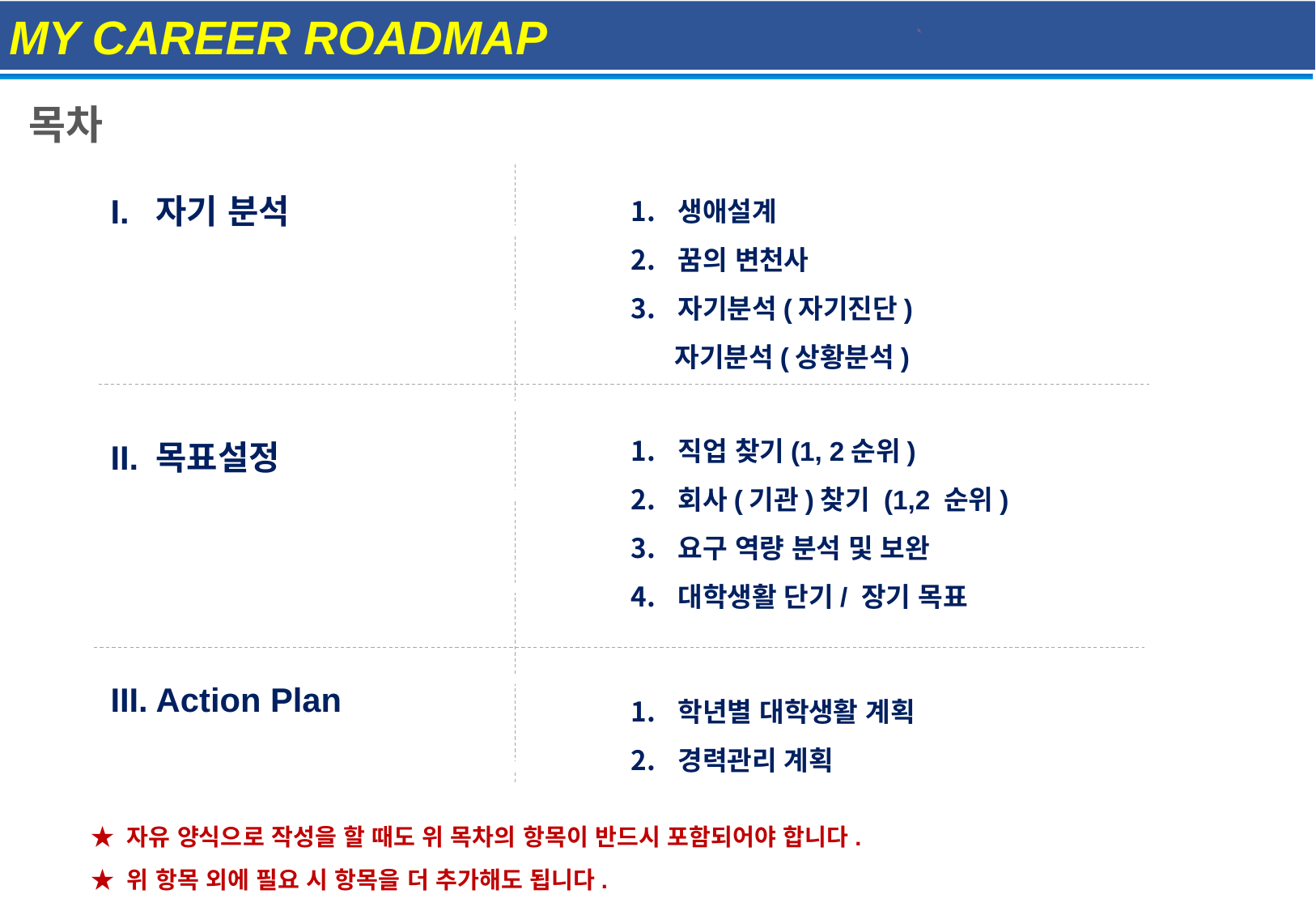

MY CAREER ROADMAP

목차
생애설계
꿈의 변천사
자기분석(자기진단)
     자기분석(상황분석)
I.  자기 분석

직업 찾기(1, 2순위)
회사(기관)찾기 (1,2 순위)
요구 역량 분석 및 보완
대학생활 단기/ 장기 목표
II. 목표설정

III. Action Plan
학년별 대학생활 계획
경력관리 계획

★ 자유 양식으로 작성을 할 때도 위 목차의 항목이 반드시 포함되어야 합니다.
★ 위 항목 외에 필요 시 항목을 더 추가해도 됩니다.